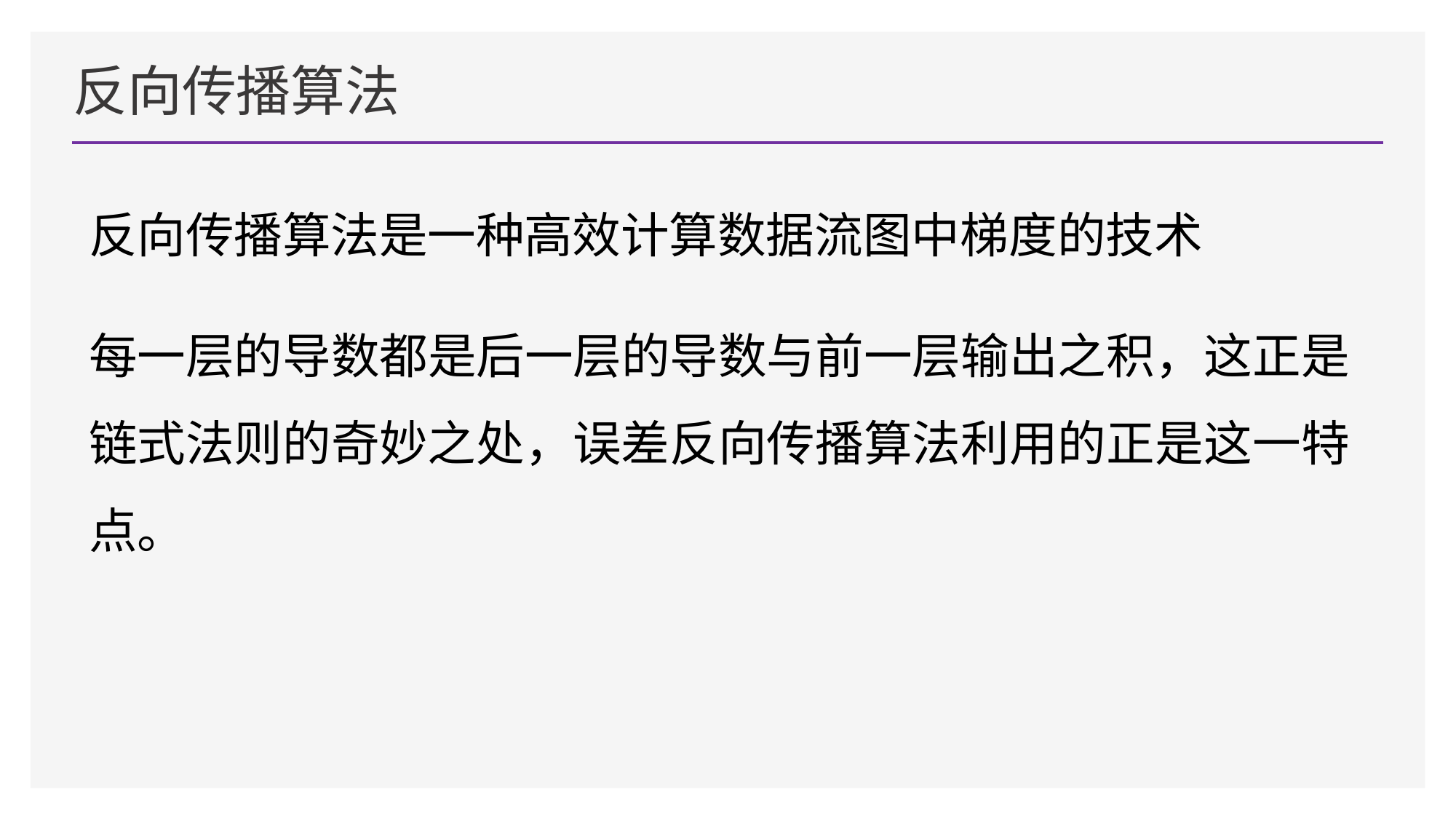

# 反向传播算法
反向传播算法是一种高效计算数据流图中梯度的技术
每一层的导数都是后一层的导数与前一层输出之积，这正是 链式法则的奇妙之处，误差反向传播算法利用的正是这一特 点。